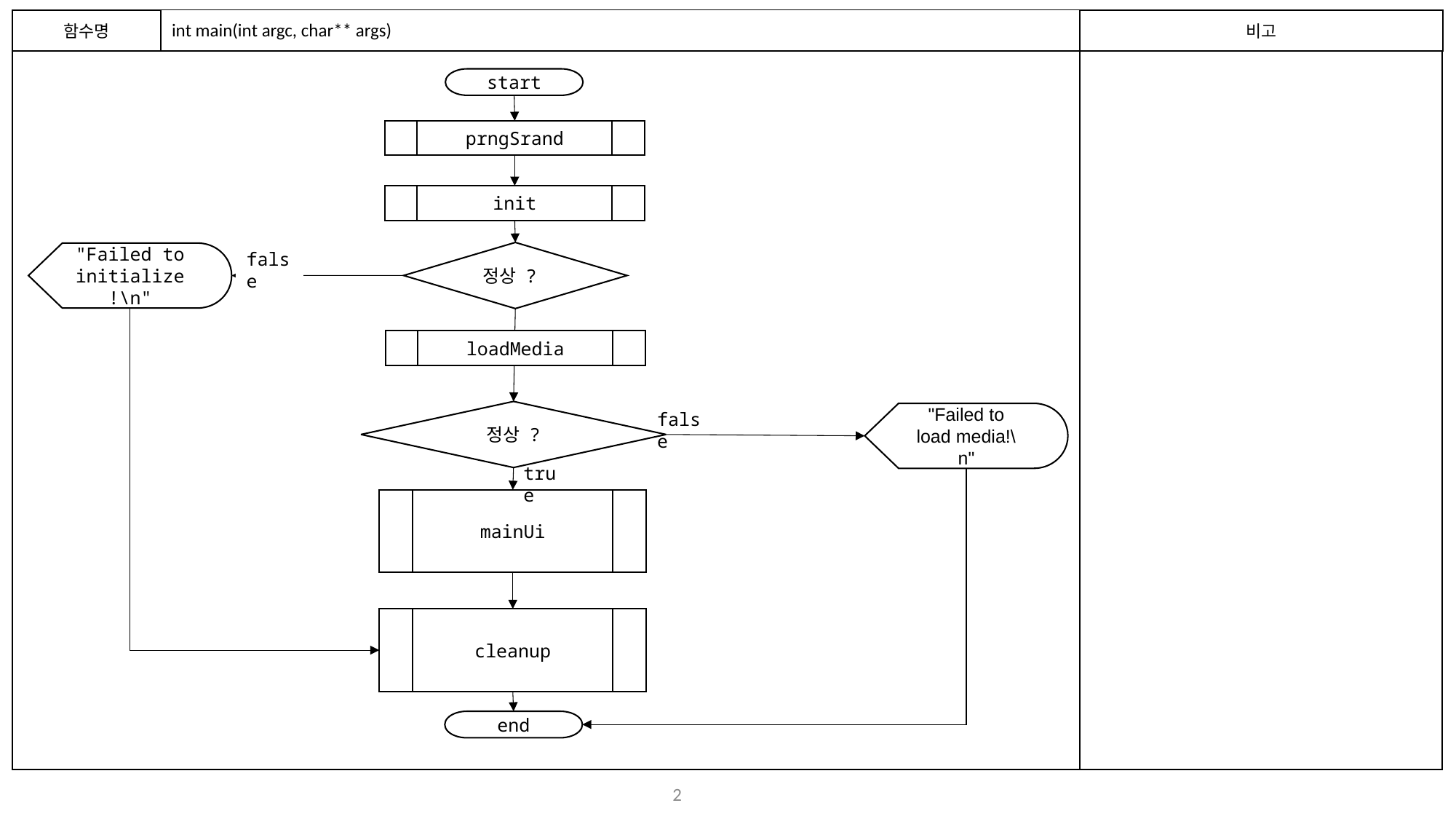

함수명
# int main(int argc, char** args)
비고

start
prngSrand
init
false
정상 ?
"Failed to initialize!\n"
loadMedia
정상 ?
false
"Failed to load media!\n"
true
mainUi
cleanup
end
2